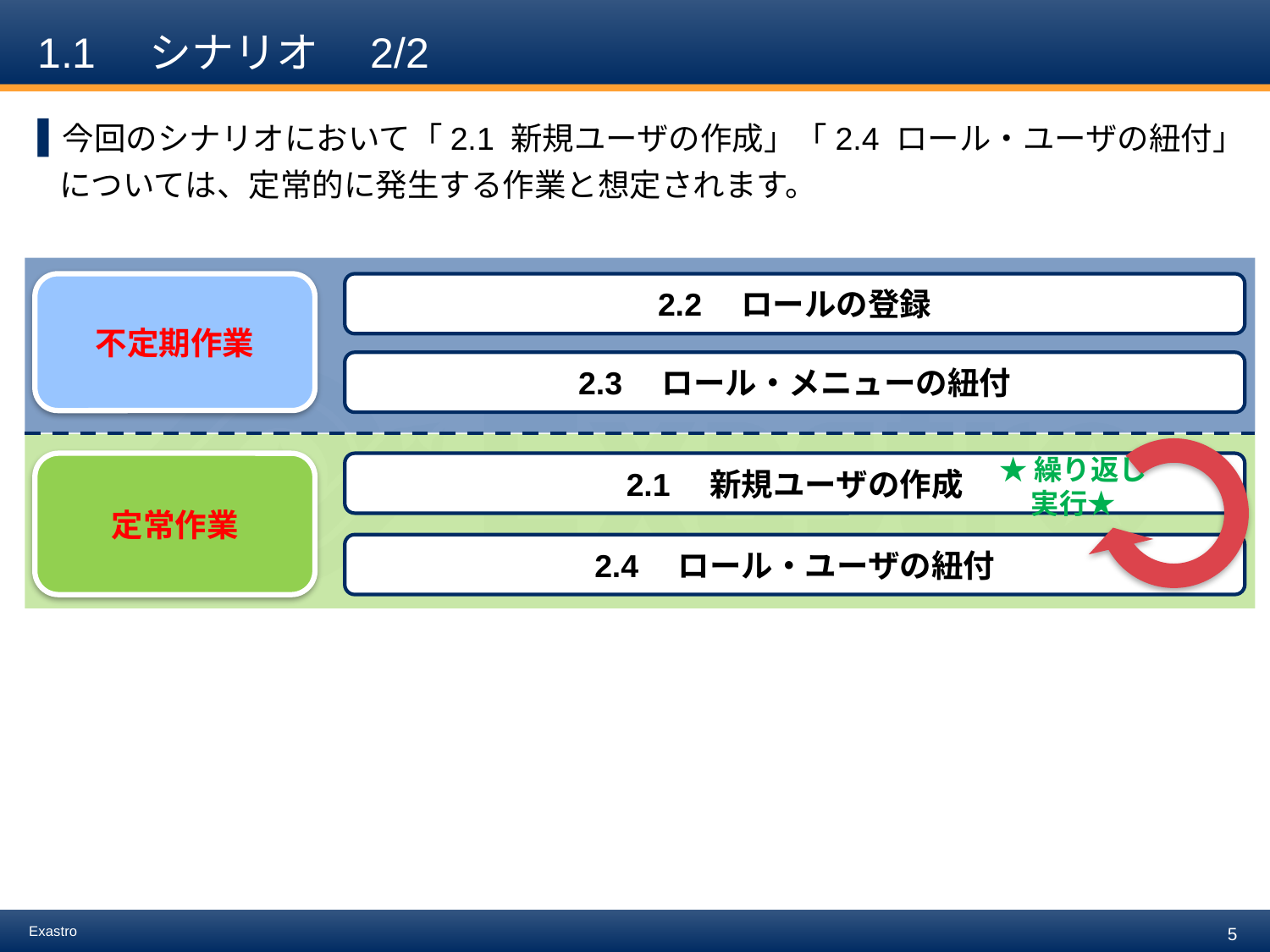

# 1.1　シナリオ　2/2
今回のシナリオにおいて「2.1 新規ユーザの作成」「2.4 ロール・ユーザの紐付」
  については、定常的に発生する作業と想定されます。

不定期作業
2.2　ロールの登録
2.3　ロール・メニューの紐付

★繰り返し
実行★
定常作業
2.1　新規ユーザの作成
2.4　ロール・ユーザの紐付